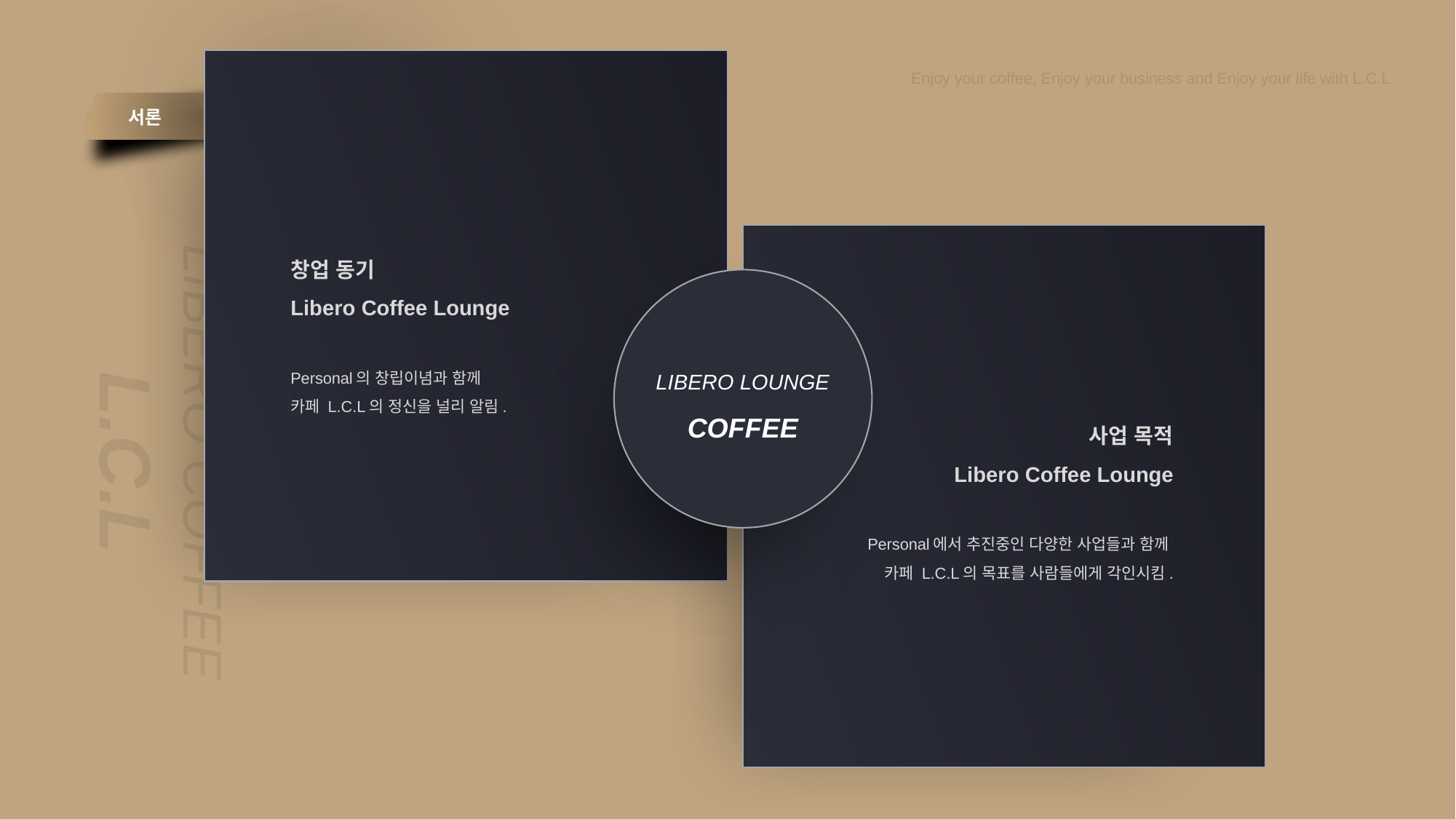

Enjoy your coffee, Enjoy your business and Enjoy your life with L.C.L

 서론

창업 동기
Libero Coffee Lounge

Personal의 창립이념과 함께
카페 L.C.L의 정신을 널리 알림.

LIBERO LOUNGE
COFFEE
LIBERO COFFEE
L.C.L
사업 목적
Libero Coffee Lounge

Personal에서 추진중인 다양한 사업들과 함께
카페 L.C.L의 목표를 사람들에게 각인시킴.